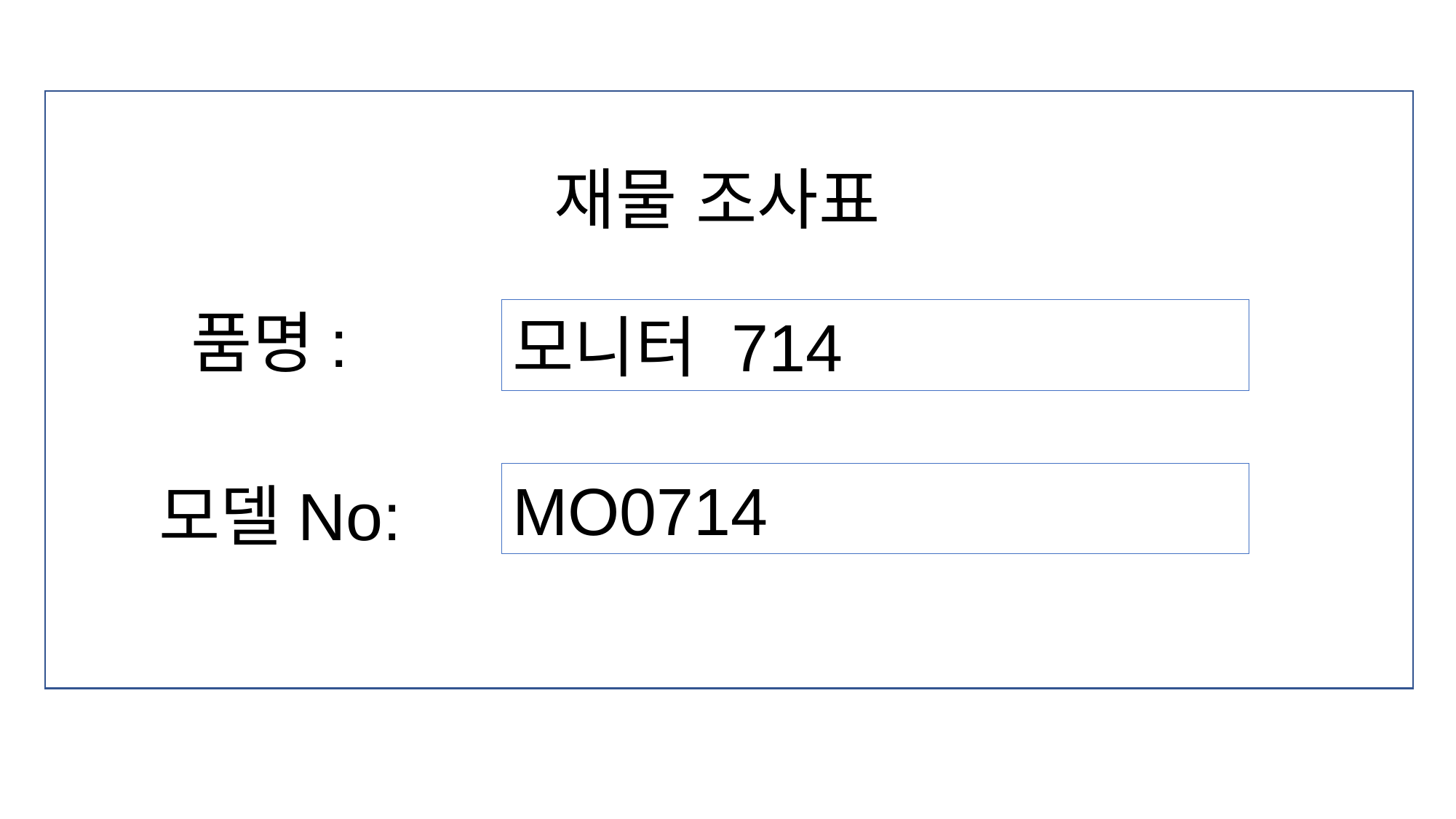

재물 조사표
품명:
모니터 714
MO0714
모델No: